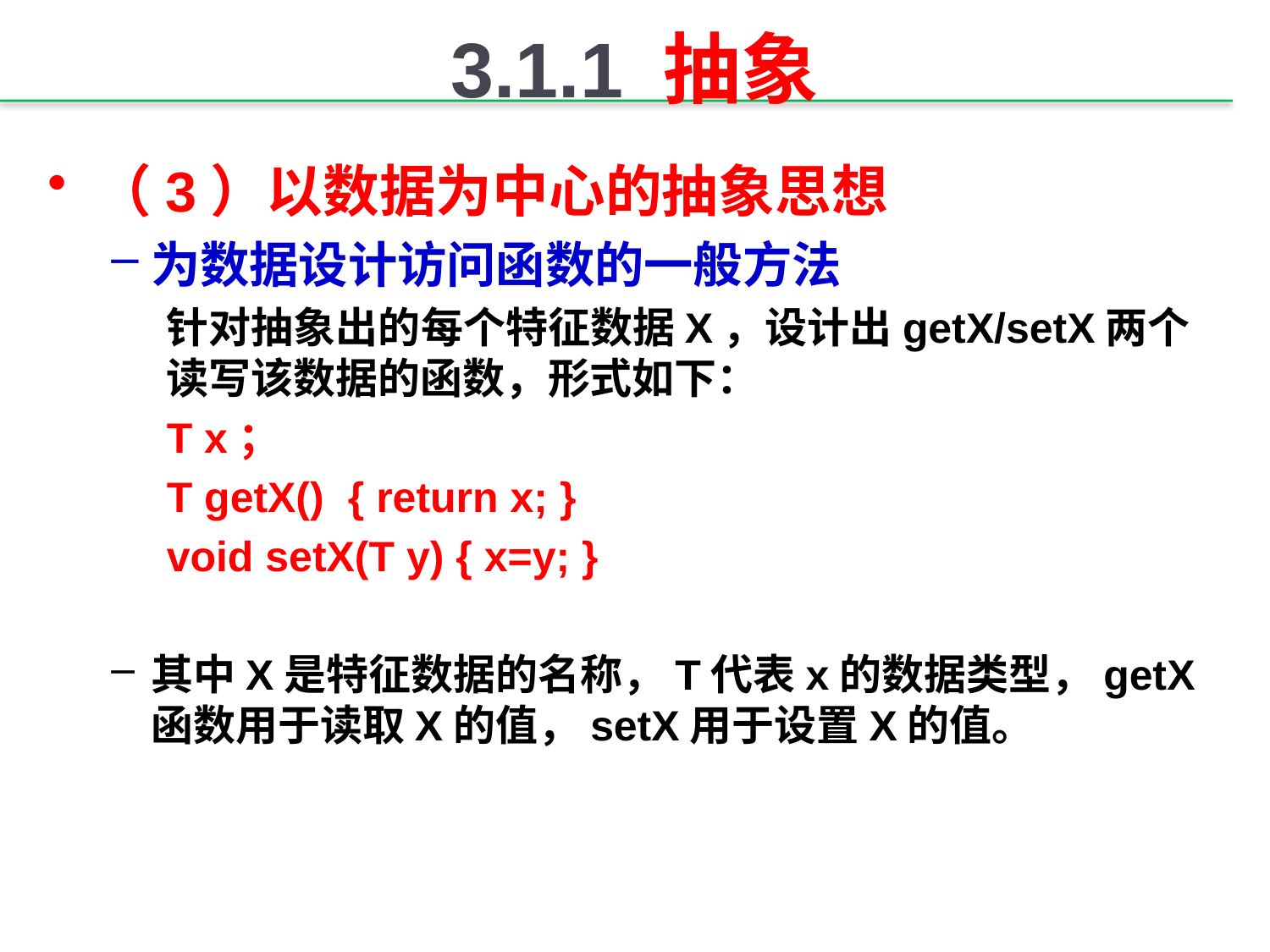

# 3.1.1 抽象
（3）以数据为中心的抽象思想
为数据设计访问函数的一般方法
针对抽象出的每个特征数据X，设计出getX/setX两个读写该数据的函数，形式如下：
T x；
T getX()  { return x; }
void setX(T y) { x=y; }

其中X是特征数据的名称，T代表x的数据类型，getX函数用于读取X的值，setX用于设置X的值。